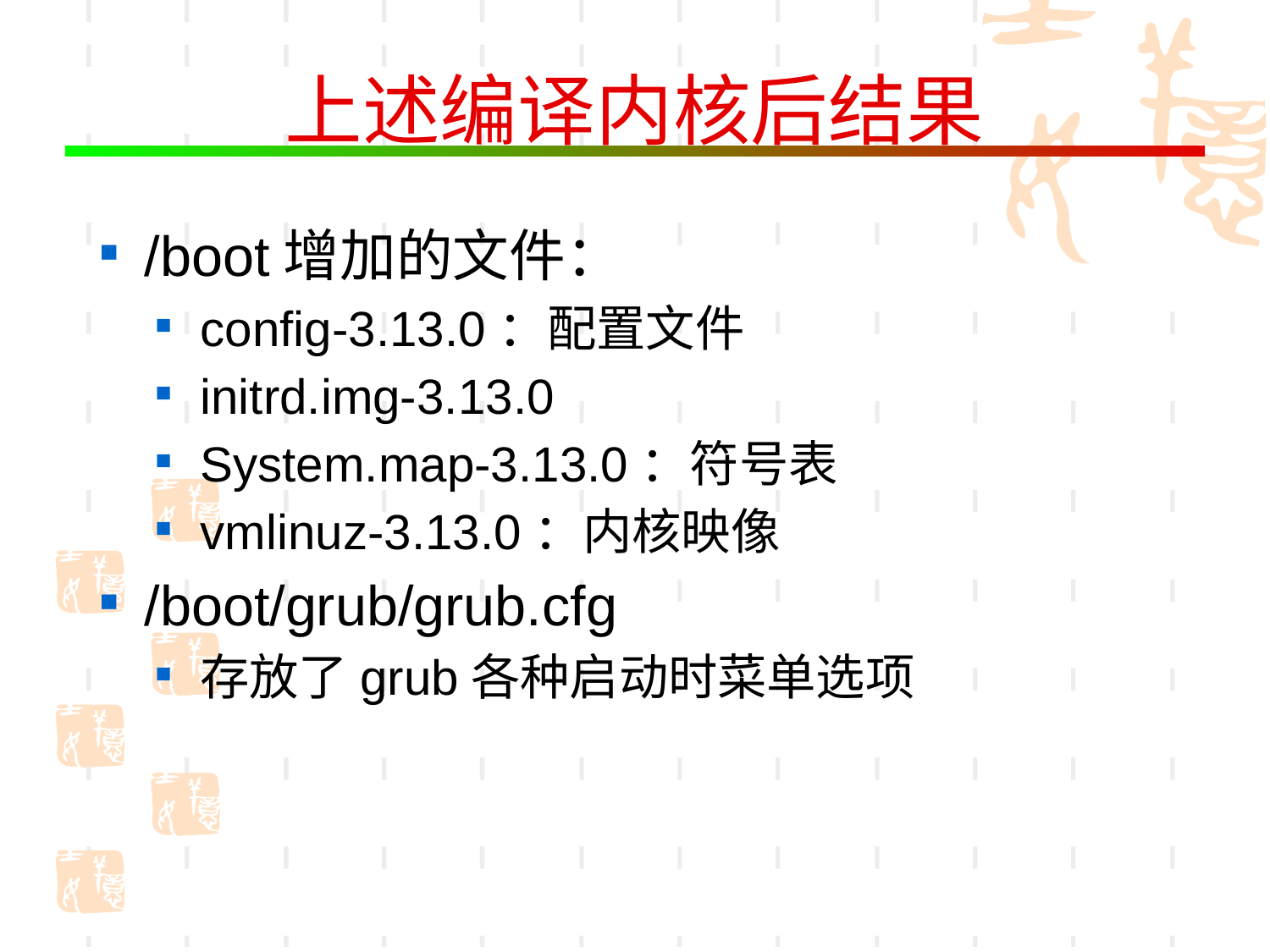

# 上述编译内核后结果
/boot增加的文件：
config-3.13.0：配置文件
initrd.img-3.13.0
System.map-3.13.0：符号表
vmlinuz-3.13.0：内核映像
/boot/grub/grub.cfg
存放了grub各种启动时菜单选项